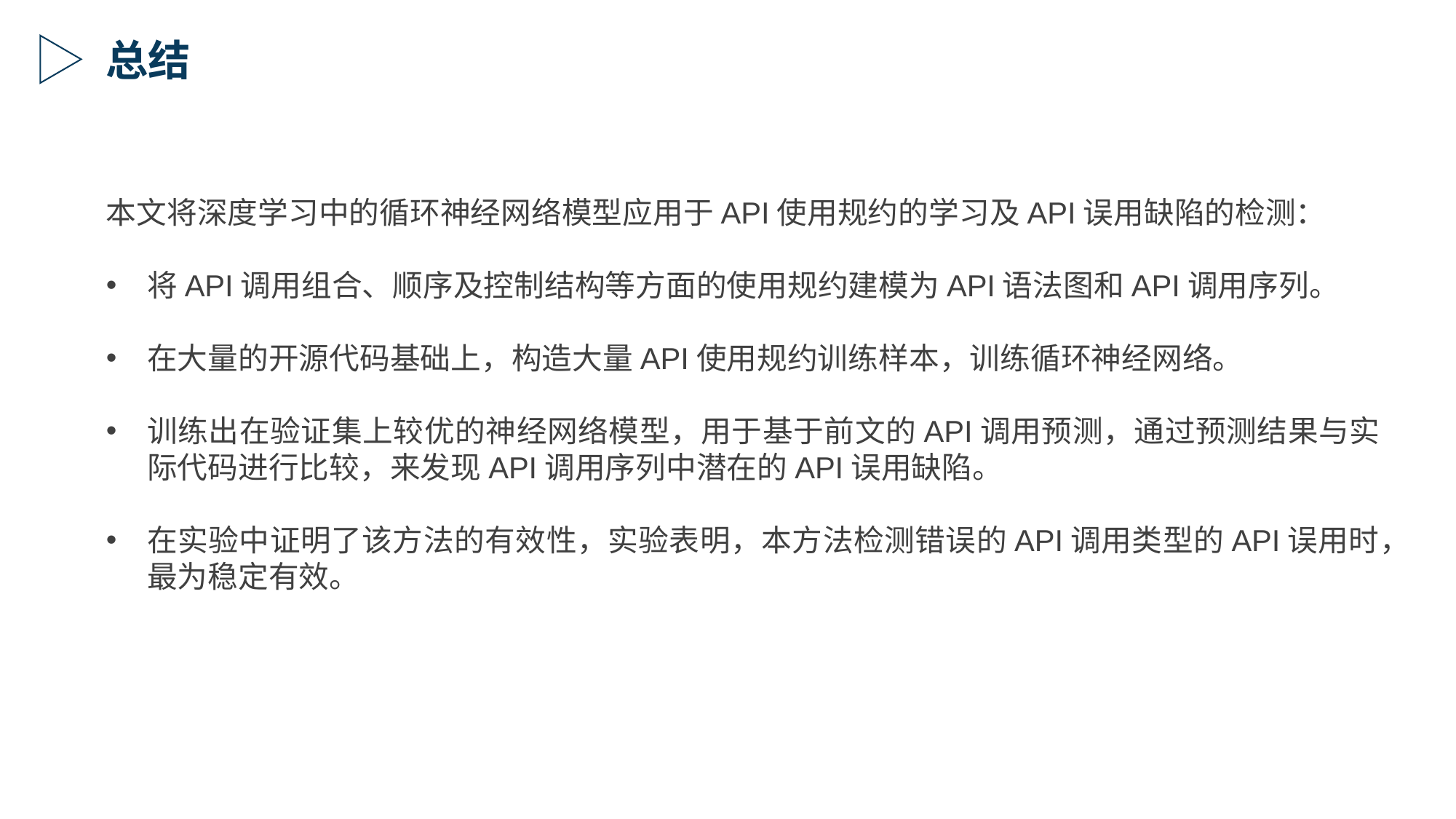

总结

本文将深度学习中的循环神经网络模型应用于API使用规约的学习及API误用缺陷的检测：

将API调用组合、顺序及控制结构等方面的使用规约建模为API语法图和API调用序列。

在大量的开源代码基础上，构造大量API使用规约训练样本，训练循环神经网络。

训练出在验证集上较优的神经网络模型，用于基于前文的API调用预测，通过预测结果与实际代码进行比较，来发现API调用序列中潜在的API误用缺陷。

在实验中证明了该方法的有效性，实验表明，本方法检测错误的API调用类型的API误用时，最为稳定有效。